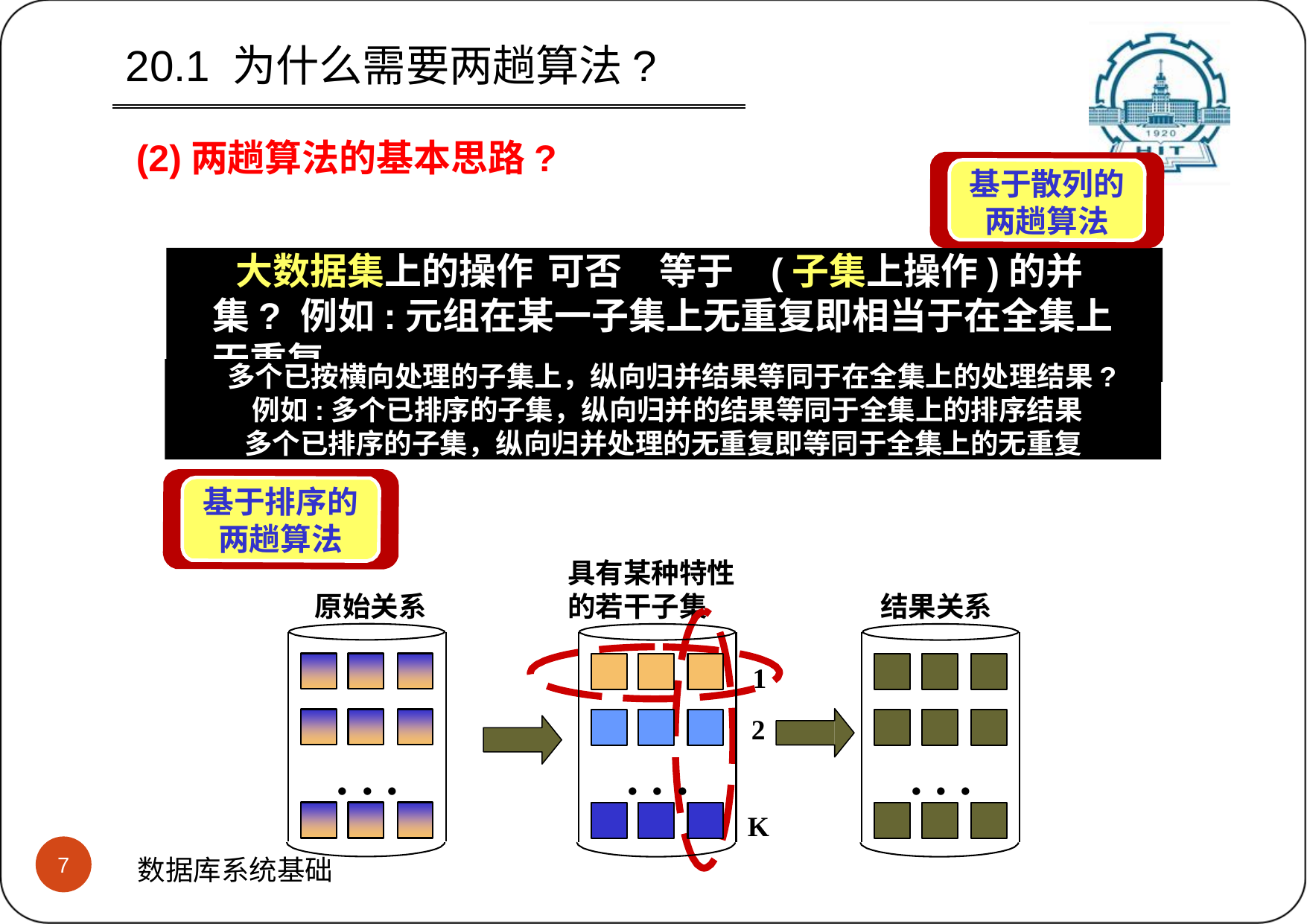

20.1 为什么需要两趟算法?
 (2)两趟算法的基本思路?

基于散列的 两趟算法
大数据集上的操作	可否	等于	(子集上操作)的并集? 例如:元组在某一子集上无重复即相当于在全集上无重复
多个已按横向处理的子集上，纵向归并结果等同于在全集上的处理结果? 例如:多个已排序的子集，纵向归并的结果等同于全集上的排序结果
多个已排序的子集，纵向归并处理的无重复即等同于全集上的无重复

基于排序的 两趟算法
具有某种特性 的若干子集
原始关系
结果关系

1
2

. . .
. . .
. . .

K